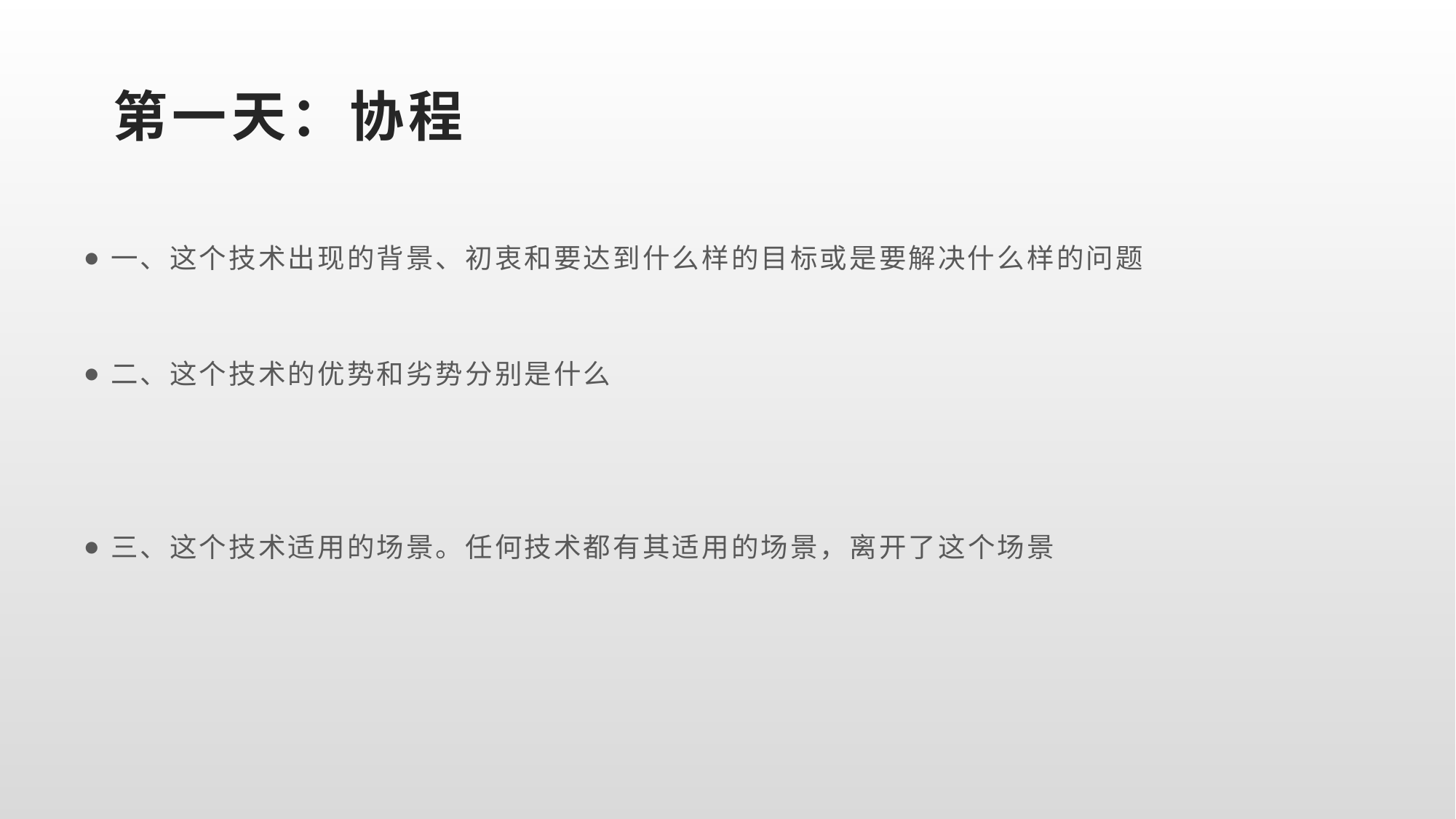

# 第一天：协程

一、这个技术出现的背景、初衷和要达到什么样的目标或是要解决什么样的问题

二、这个技术的优势和劣势分别是什么

三、这个技术适用的场景。任何技术都有其适用的场景，离开了这个场景